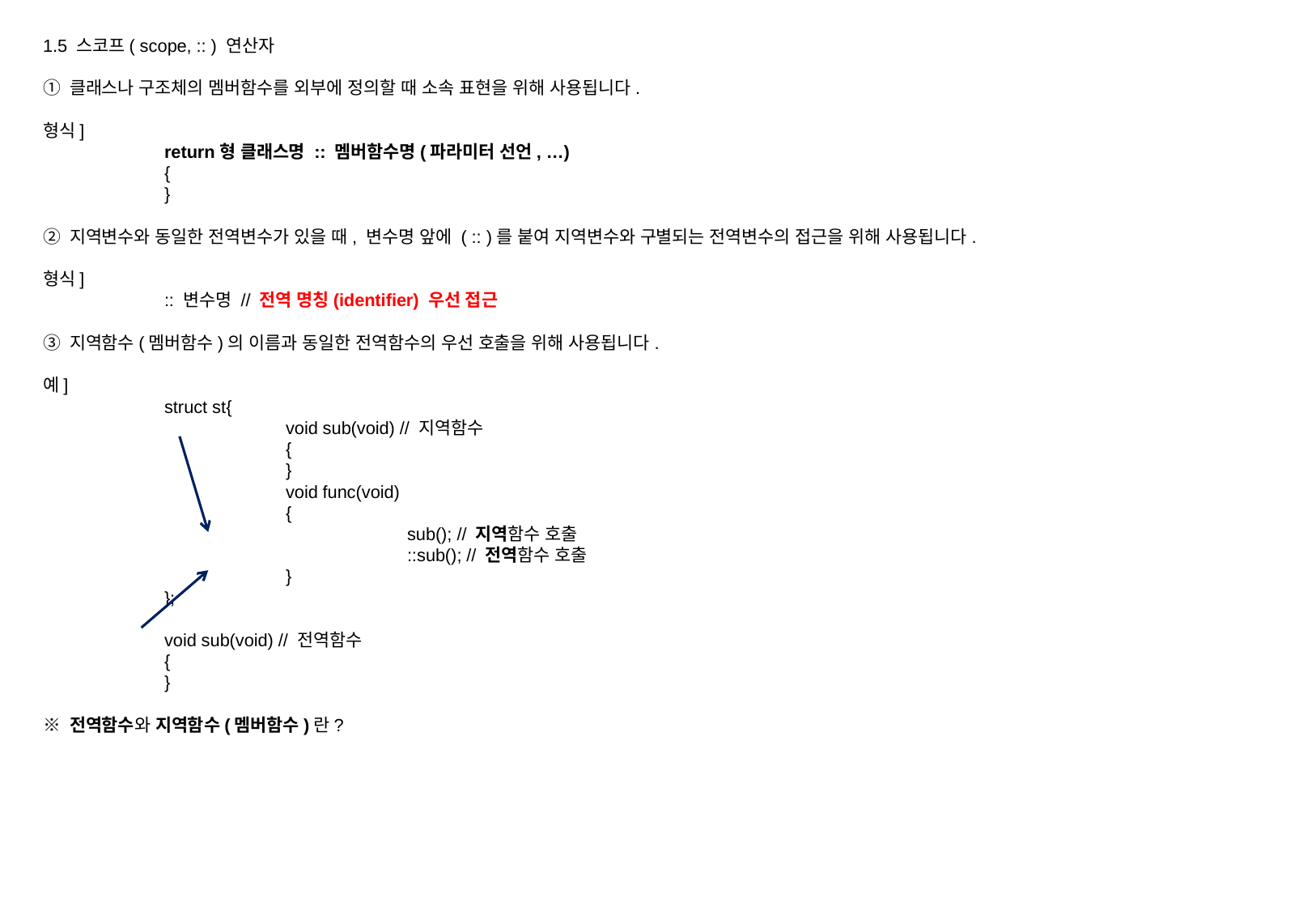

1.5 스코프( scope, :: ) 연산자

① 클래스나 구조체의 멤버함수를 외부에 정의할 때 소속 표현을 위해 사용됩니다.

형식]
	return형 클래스명 :: 멤버함수명(파라미터 선언, …)
	{
	}

② 지역변수와 동일한 전역변수가 있을 때, 변수명 앞에 ( :: )를 붙여 지역변수와 구별되는 전역변수의 접근을 위해 사용됩니다.

형식]
	:: 변수명 // 전역 명칭(identifier) 우선 접근

③ 지역함수(멤버함수)의 이름과 동일한 전역함수의 우선 호출을 위해 사용됩니다.

예]
	struct st{
		void sub(void) // 지역함수
		{
		}
		void func(void)
		{
			sub(); // 지역함수 호출
			::sub(); // 전역함수 호출
		}
	};

	void sub(void) // 전역함수
	{
	}

※ 전역함수와 지역함수(멤버함수)란?